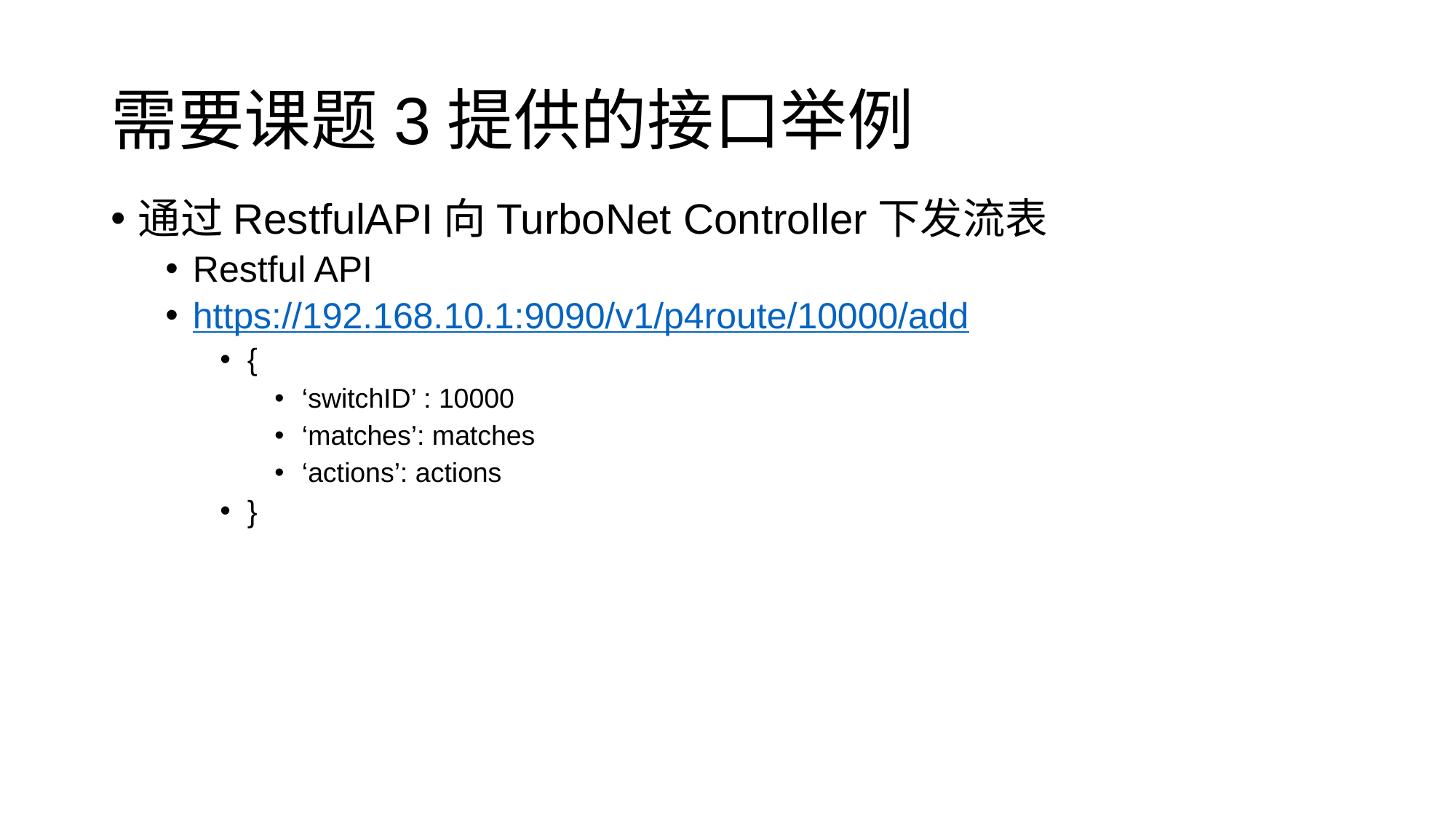

# 需要课题3提供的接口举例
通过RestfulAPI向TurboNet Controller下发流表
Restful API
https://192.168.10.1:9090/v1/p4route/10000/add
{
‘switchID’ : 10000
‘matches’: matches
‘actions’: actions
}